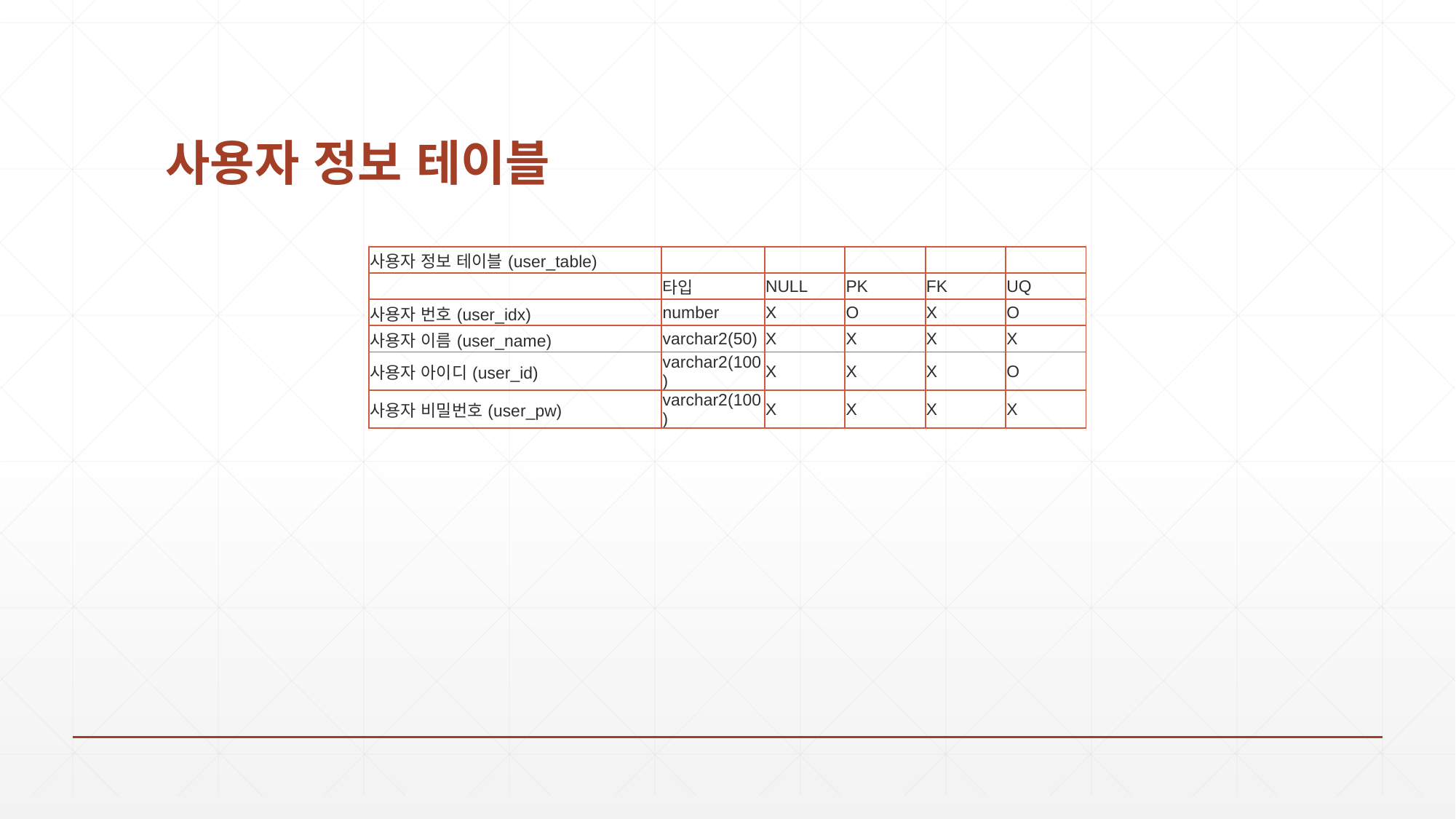

# 사용자 정보 테이블
| 사용자 정보 테이블(user\_table) |  |  |  |  |  |
| --- | --- | --- | --- | --- | --- |
|  | 타입 | NULL | PK | FK | UQ |
| 사용자 번호(user\_idx) | number | X | O | X | O |
| 사용자 이름(user\_name) | varchar2(50) | X | X | X | X |
| 사용자 아이디(user\_id) | varchar2(100) | X | X | X | O |
| 사용자 비밀번호(user\_pw) | varchar2(100) | X | X | X | X |